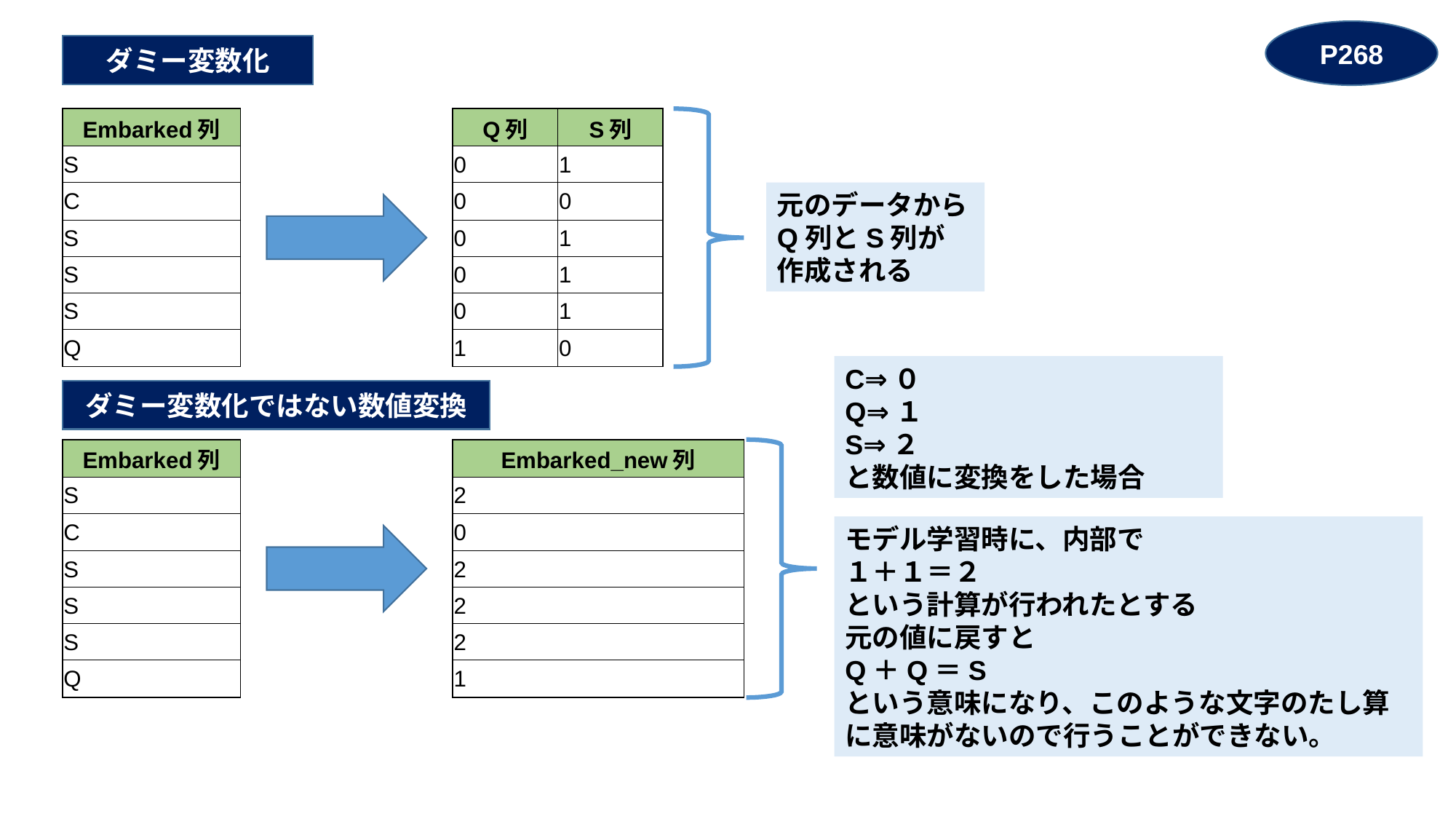

P268
ダミー変数化
| Q列 | S列 |
| --- | --- |
| 0 | 1 |
| 0 | 0 |
| 0 | 1 |
| 0 | 1 |
| 0 | 1 |
| 1 | 0 |

| Embarked列 |
| --- |
| S |
| C |
| S |
| S |
| S |
| Q |
元のデータから
Q列とS列が
作成される

C⇒０
Q⇒１
S⇒２
と数値に変換をした場合
ダミー変数化ではない数値変換
| Embarked列 |
| --- |
| S |
| C |
| S |
| S |
| S |
| Q |
| Embarked\_new列 |
| --- |
| 2 |
| 0 |
| 2 |
| 2 |
| 2 |
| 1 |

モデル学習時に、内部で
１＋１＝２
という計算が行われたとする
元の値に戻すと
Q＋Q＝S
という意味になり、このような文字のたし算に意味がないので行うことができない。